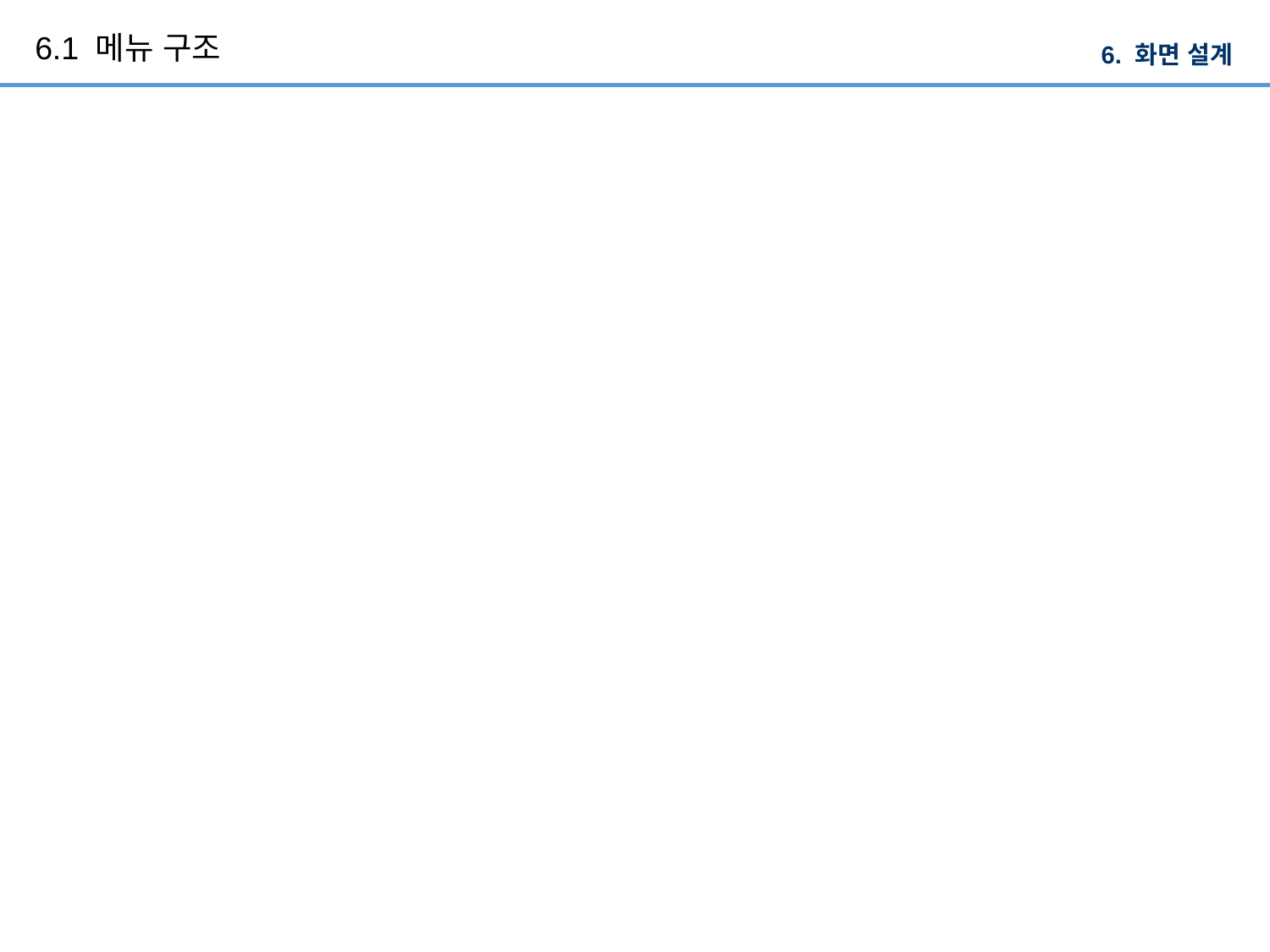

# 6.1 메뉴 구조
6. 화면 설계